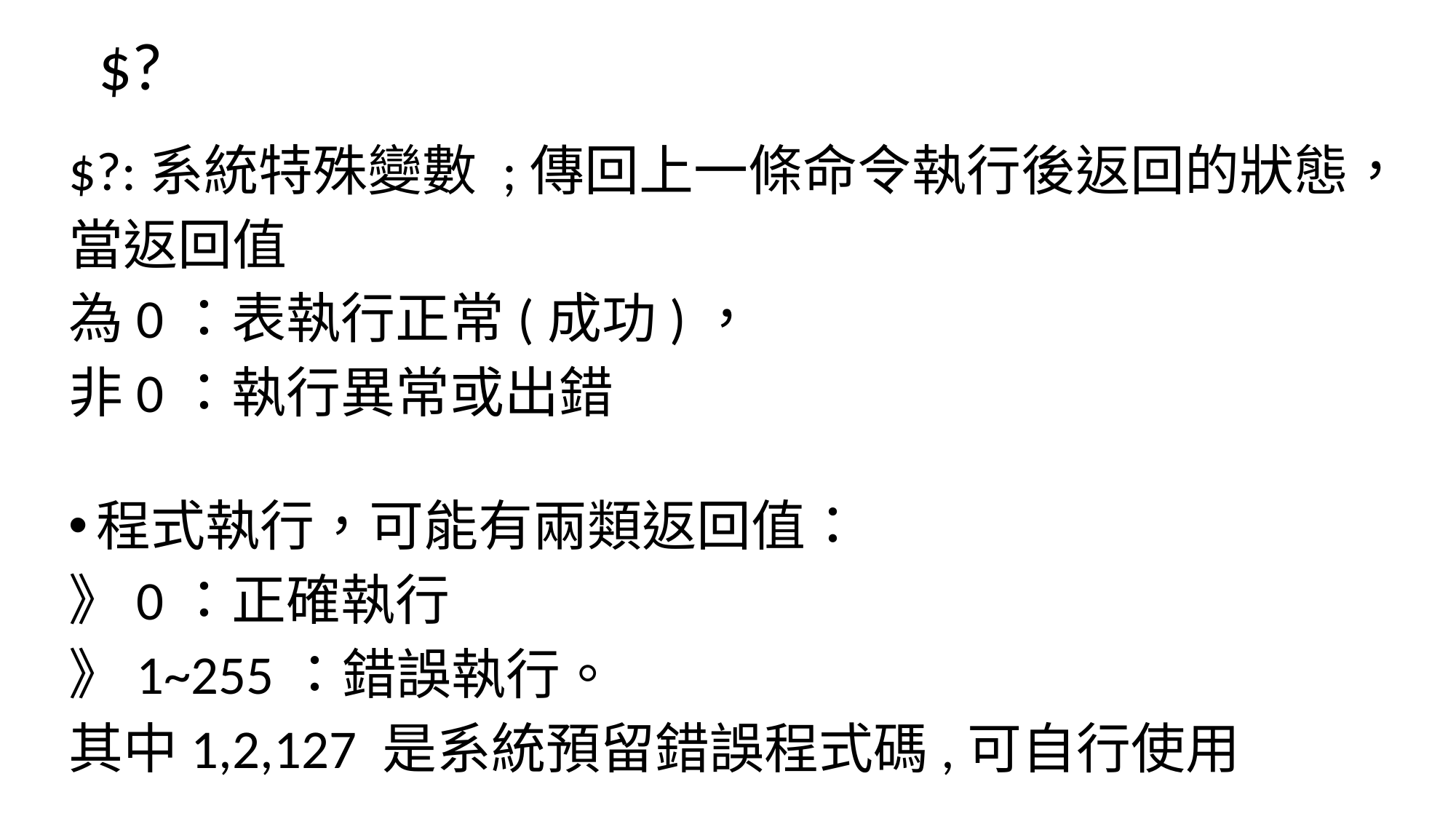

# $?
$?:系統特殊變數 ;傳回上一條命令執行後返回的狀態，
當返回值
為0：表執行正常(成功)，
非0：執行異常或出錯
程式執行，可能有兩類返回值：
》0：正確執行
》1~255：錯誤執行。
其中1,2,127 是系統預留錯誤程式碼,可自行使用